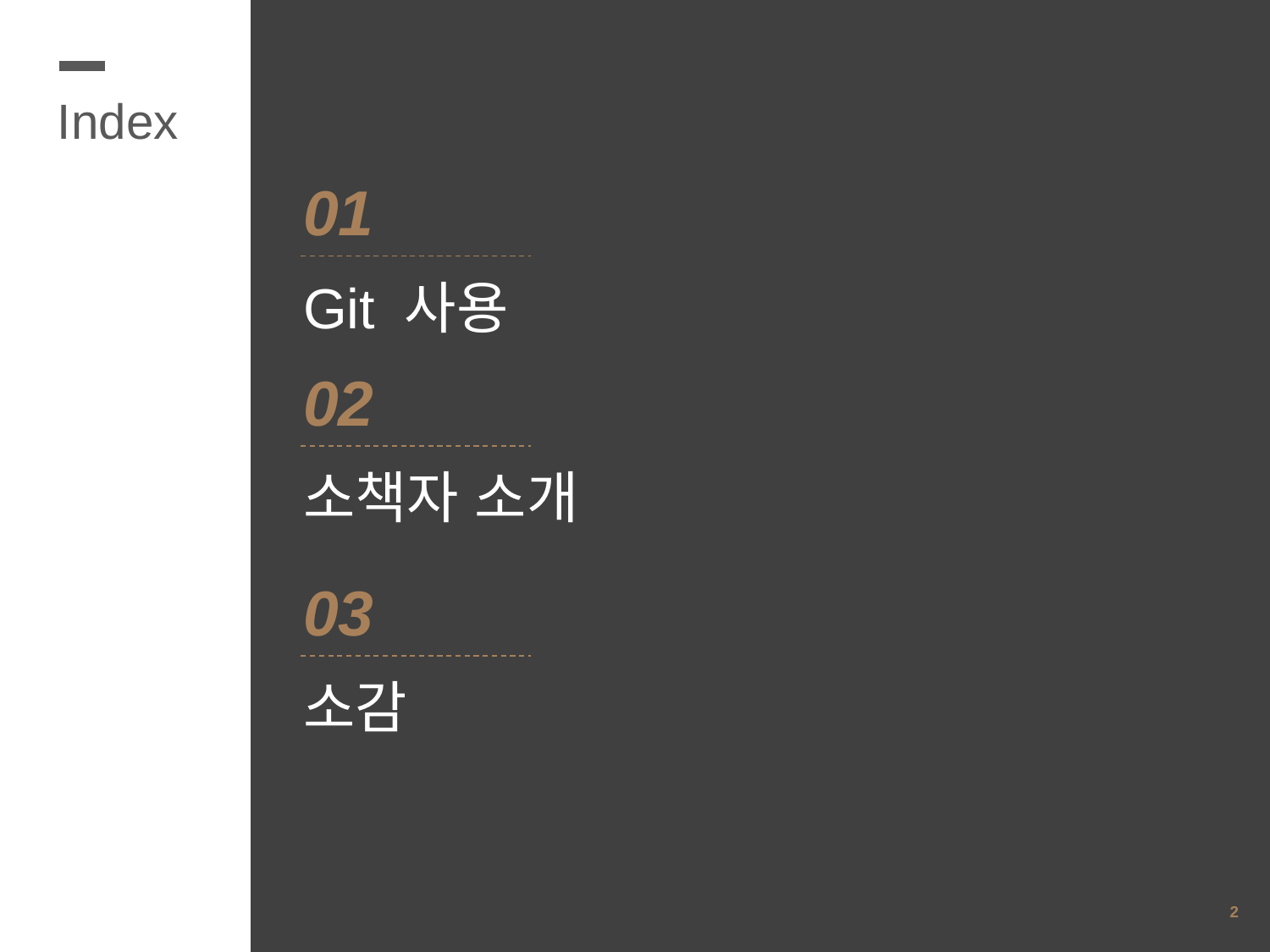

Index
01
Git 사용
02
소책자 소개
03
소감
2